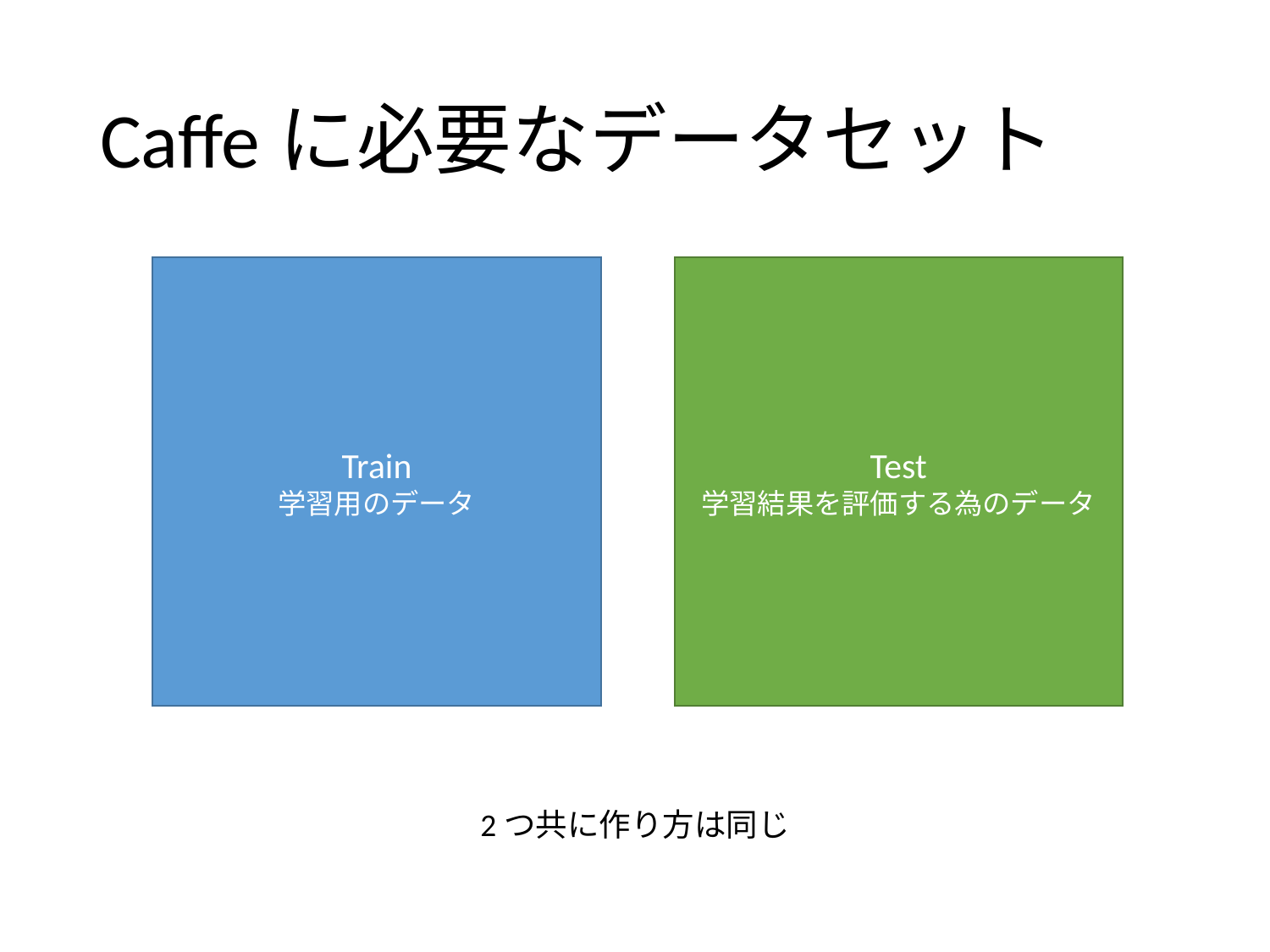

# Caffeに必要なデータセット
Test
学習結果を評価する為のデータ
Train
学習用のデータ
2つ共に作り方は同じ